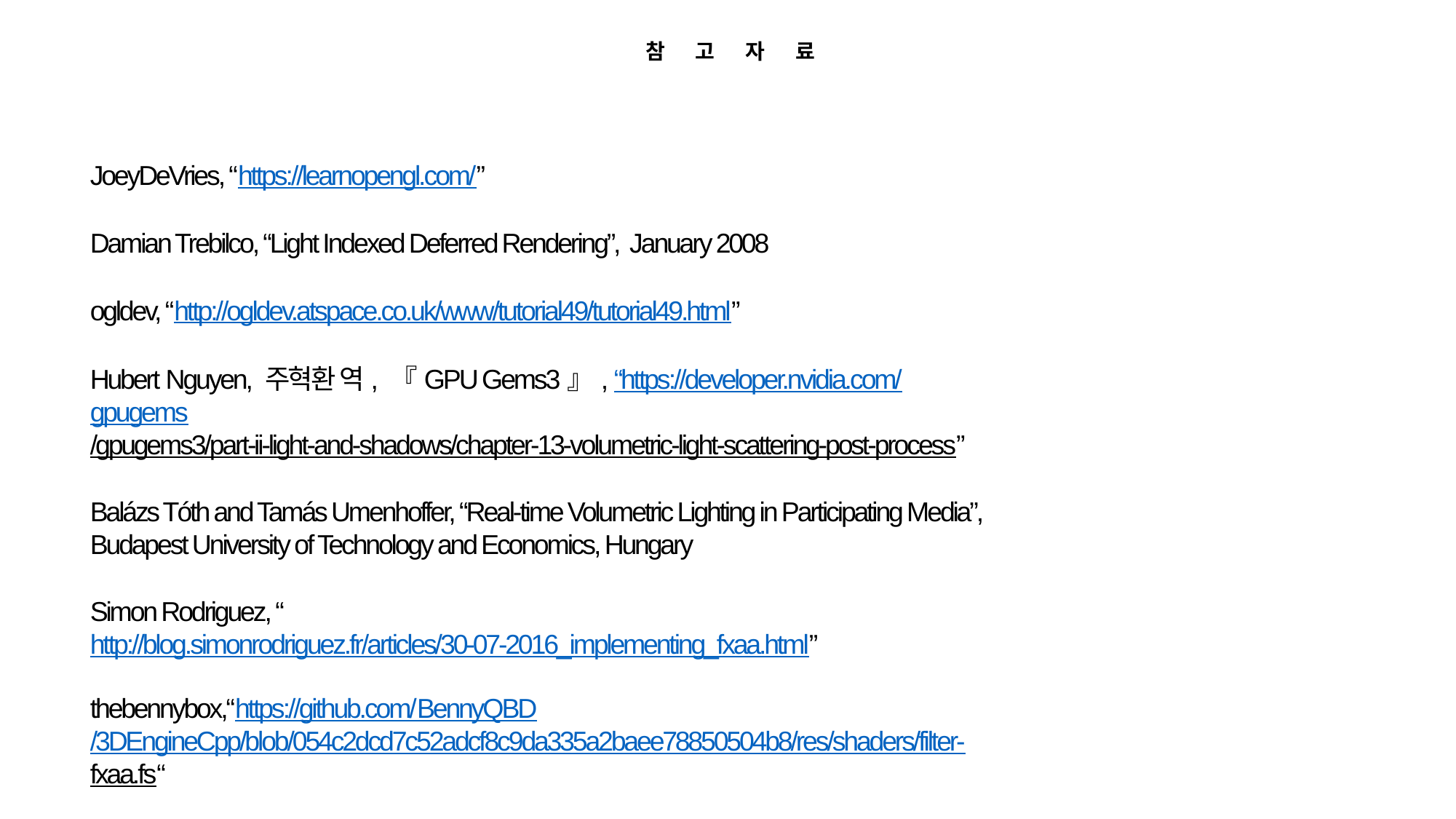

참고자료
JoeyDeVries, “https://learnopengl.com/”
Damian Trebilco, “Light Indexed Deferred Rendering”,  January 2008
ogldev, “http://ogldev.atspace.co.uk/www/tutorial49/tutorial49.html”
Hubert Nguyen, 주혁환 역, 『GPU Gems3』, “https://developer.nvidia.com/gpugems/gpugems3/part-ii-light-and-shadows/chapter-13-volumetric-light-scattering-post-process”
Balázs Tóth and Tamás Umenhoffer, “Real-time Volumetric Lighting in Participating Media”, Budapest University of Technology and Economics, Hungary
Simon Rodriguez, “http://blog.simonrodriguez.fr/articles/30-07-2016_implementing_fxaa.html”
thebennybox,“https://github.com/BennyQBD/3DEngineCpp/blob/054c2dcd7c52adcf8c9da335a2baee78850504b8/res/shaders/filter-fxaa.fs“